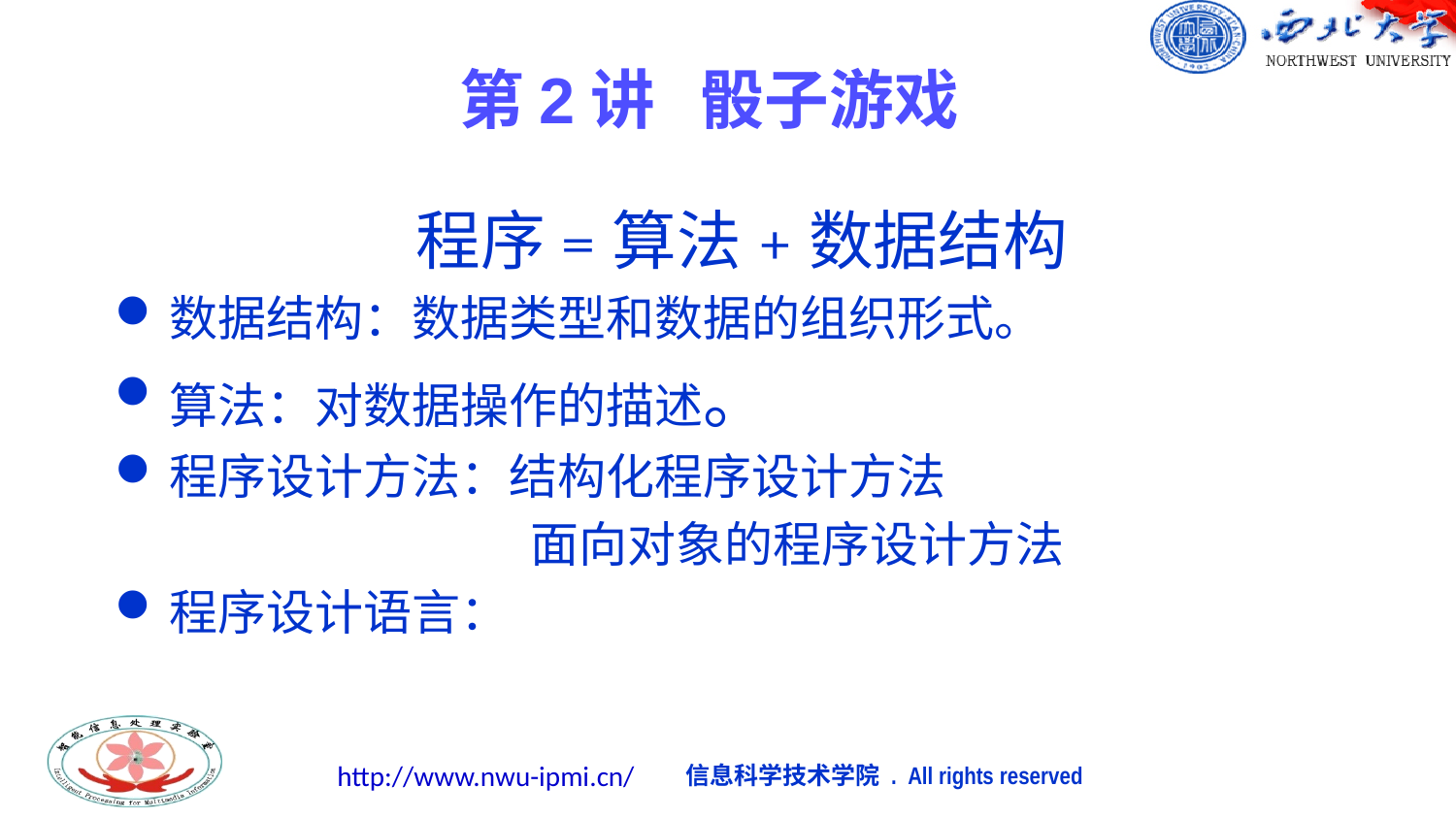

第2讲   骰子游戏
程序=算法+数据结构
数据结构：数据类型和数据的组织形式。
算法：对数据操作的描述。
程序设计方法：结构化程序设计方法
                                     面向对象的程序设计方法
程序设计语言：